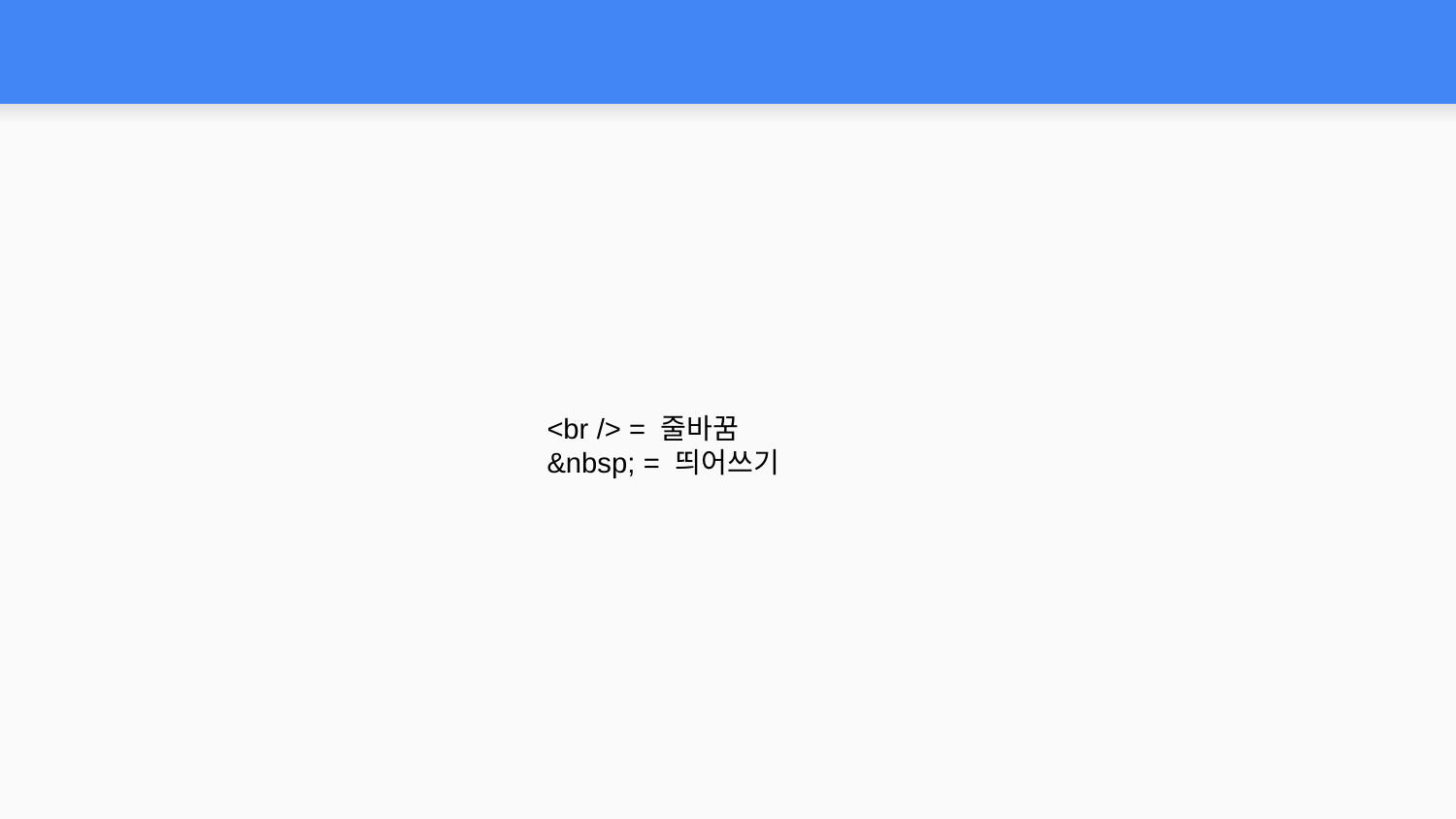

#
<br /> = 줄바꿈
&nbsp; = 띄어쓰기